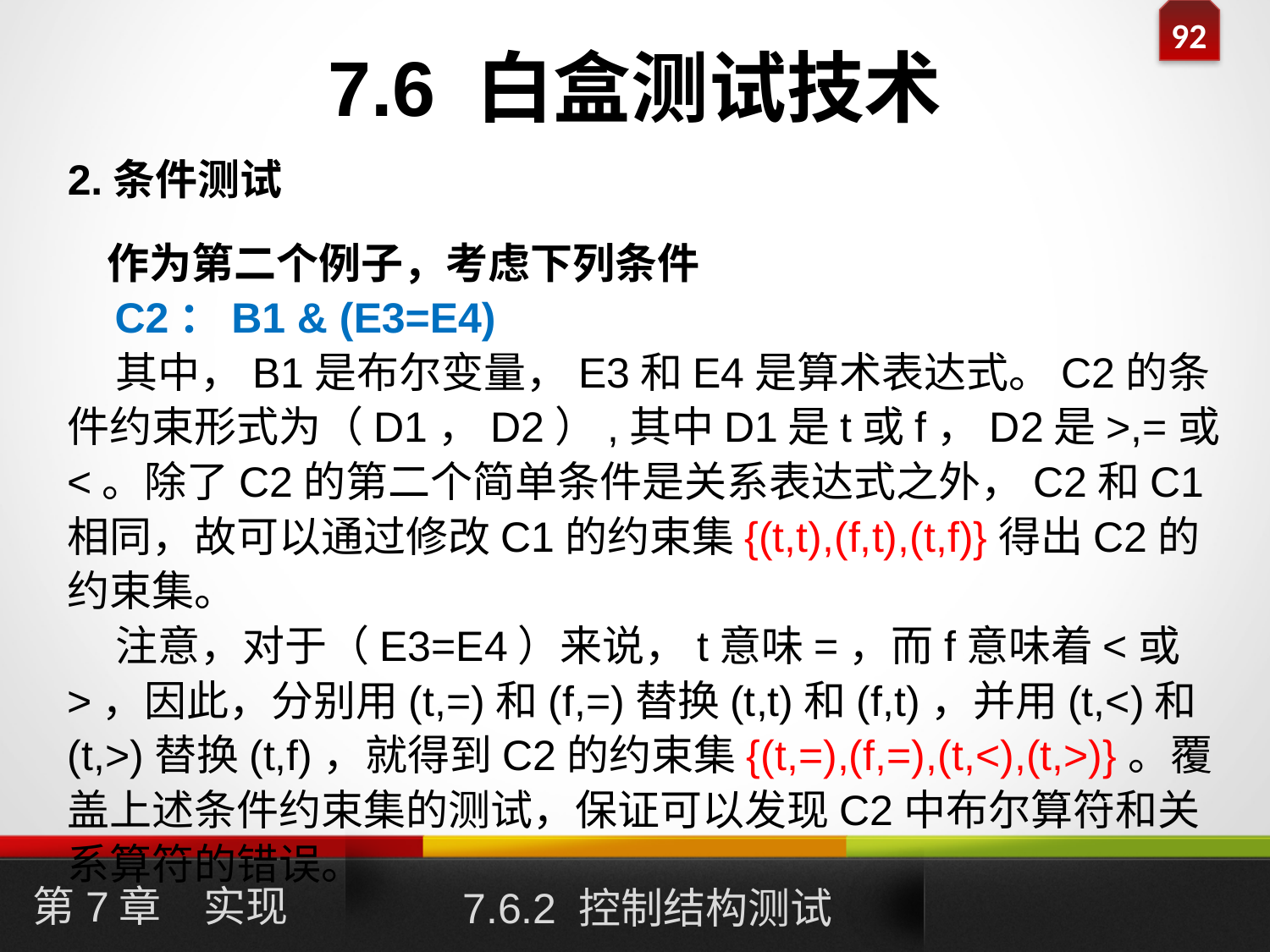

# 7.6 白盒测试技术
2.条件测试
    作为第二个例子，考虑下列条件
    C2：B1 & (E3=E4)
    其中，B1是布尔变量，E3和E4是算术表达式。C2的条件约束形式为（D1，D2）,其中D1是t或f，D2是>,=或<。除了C2的第二个简单条件是关系表达式之外，C2和C1相同，故可以通过修改C1的约束集{(t,t),(f,t),(t,f)}得出C2的约束集。
    注意，对于（E3=E4）来说，t意味=，而f意味着<或>，因此，分别用(t,=)和(f,=)替换(t,t)和(f,t)，并用(t,<)和(t,>)替换(t,f)，就得到C2的约束集{(t,=),(f,=),(t,<),(t,>)}。覆盖上述条件约束集的测试，保证可以发现C2中布尔算符和关系算符的错误。
第7章　实现
7.6.2 控制结构测试